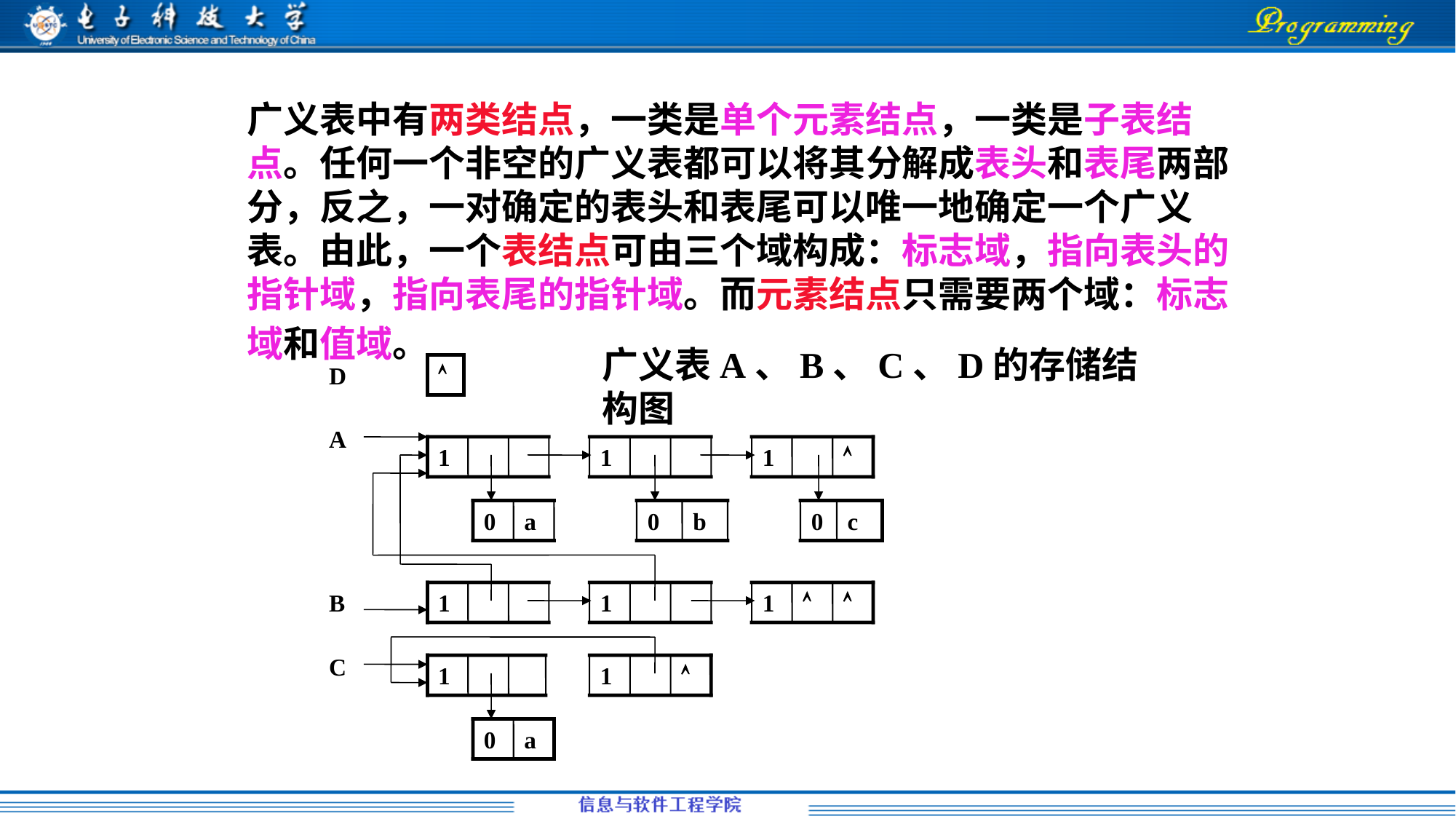

广义表中有两类结点，一类是单个元素结点，一类是子表结点。任何一个非空的广义表都可以将其分解成表头和表尾两部分，反之，一对确定的表头和表尾可以唯一地确定一个广义表。由此，一个表结点可由三个域构成：标志域，指向表头的指针域，指向表尾的指针域。而元素结点只需要两个域：标志域和值域。
广义表A、B、C、D的存储结构图
D
∧

A

1

1

1

∧

0

a

0

b

0

c

B
1

1

1

∧

∧

C
1

1

∧

0

a